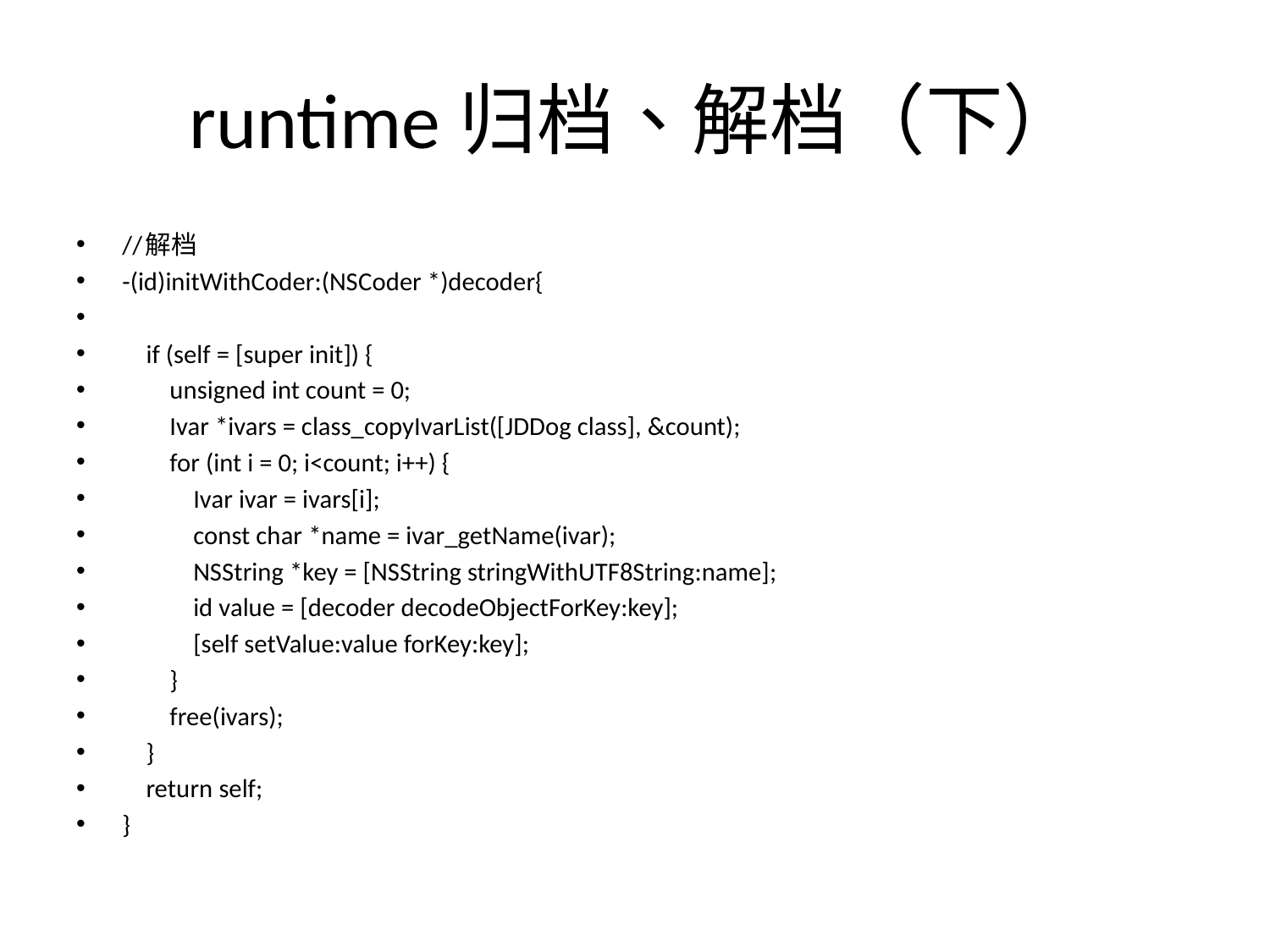

# runtime归档、解档（下）
//解档
-(id)initWithCoder:(NSCoder *)decoder{

    if (self = [super init]) {
        unsigned int count = 0;
        Ivar *ivars = class_copyIvarList([JDDog class], &count);
        for (int i = 0; i<count; i++) {
            Ivar ivar = ivars[i];
            const char *name = ivar_getName(ivar);
            NSString *key = [NSString stringWithUTF8String:name];
            id value = [decoder decodeObjectForKey:key];
            [self setValue:value forKey:key];
        }
        free(ivars);
    }
    return self;
}